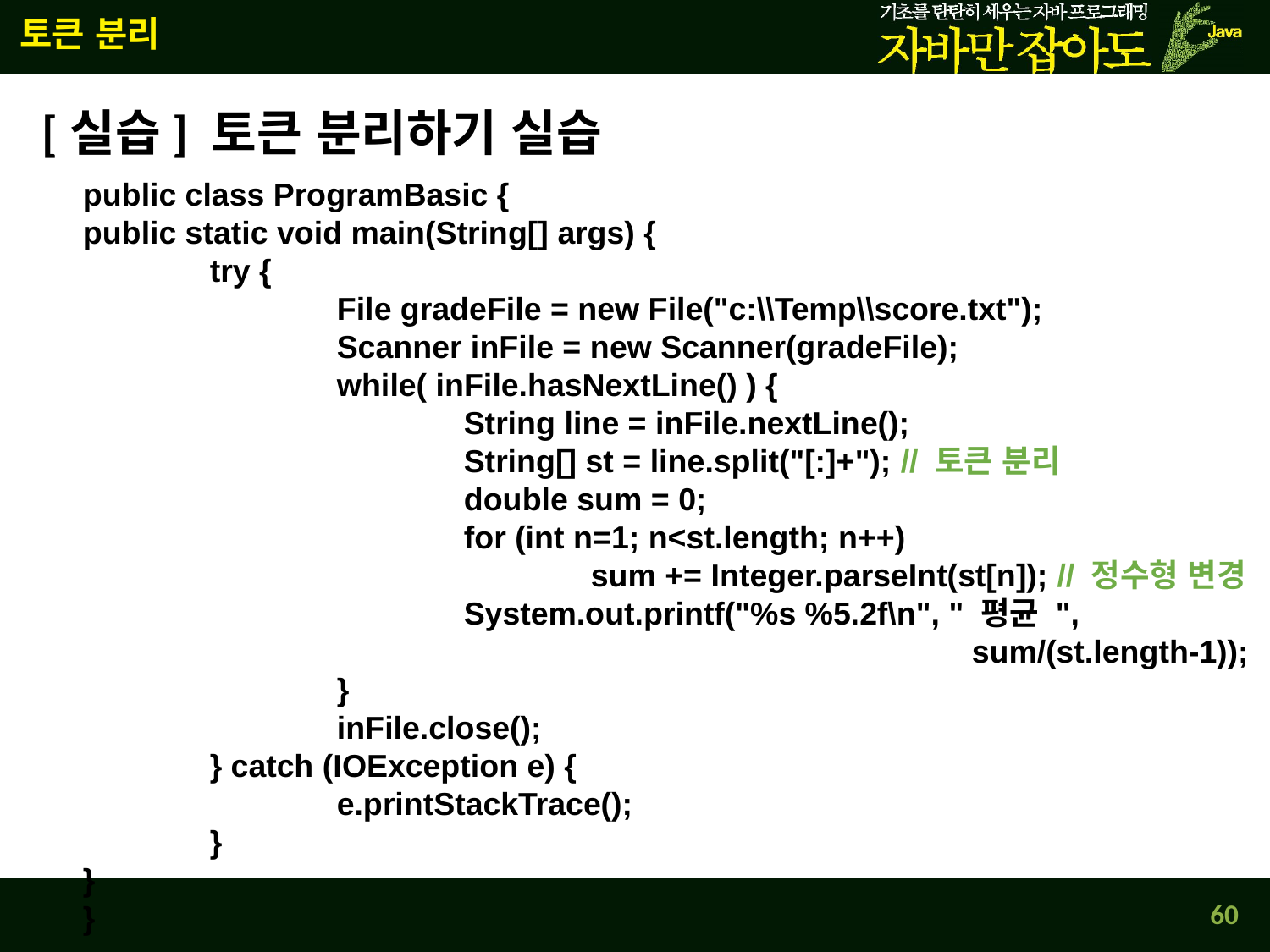

토큰 분리
[실습] 토큰 분리하기 실습
public class ProgramBasic {
public static void main(String[] args) {
	try {
		File gradeFile = new File("c:\\Temp\\score.txt");
		Scanner inFile = new Scanner(gradeFile);
		while( inFile.hasNextLine() ) {
			String line = inFile.nextLine();
			String[] st = line.split("[:]+"); // 토큰 분리
			double sum = 0;
			for (int n=1; n<st.length; n++)
				sum += Integer.parseInt(st[n]); // 정수형 변경
			System.out.printf("%s %5.2f\n", " 평균 ",
							sum/(st.length-1));
		}
		inFile.close();
	} catch (IOException e) {
		e.printStackTrace();
	}
}
}
60